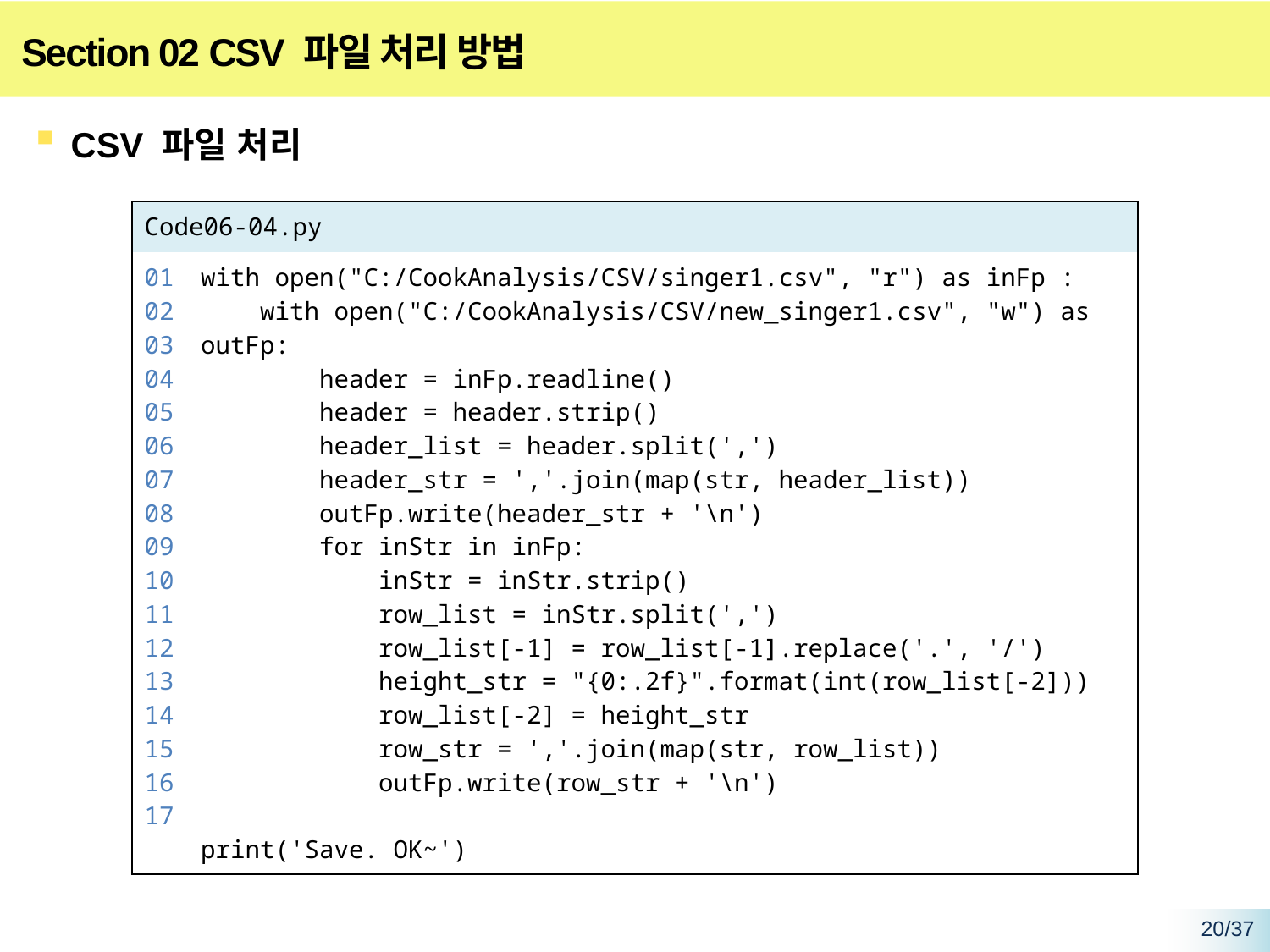

# Section 02 CSV 파일 처리 방법
CSV 파일 처리
| Code06-04.py |  |
| --- | --- |
| 01 02 03 04 05 06 07 08 09 10 11 12 13 14 15 16 17 | with open("C:/CookAnalysis/CSV/singer1.csv", "r") as inFp : with open("C:/CookAnalysis/CSV/new\_singer1.csv", "w") as outFp: header = inFp.readline() header = header.strip() header\_list = header.split(',') header\_str = ','.join(map(str, header\_list)) outFp.write(header\_str + '\n') for inStr in inFp: inStr = inStr.strip() row\_list = inStr.split(',') row\_list[-1] = row\_list[-1].replace('.', '/') height\_str = "{0:.2f}".format(int(row\_list[-2])) row\_list[-2] = height\_str row\_str = ','.join(map(str, row\_list)) outFp.write(row\_str + '\n') print('Save. OK~') |